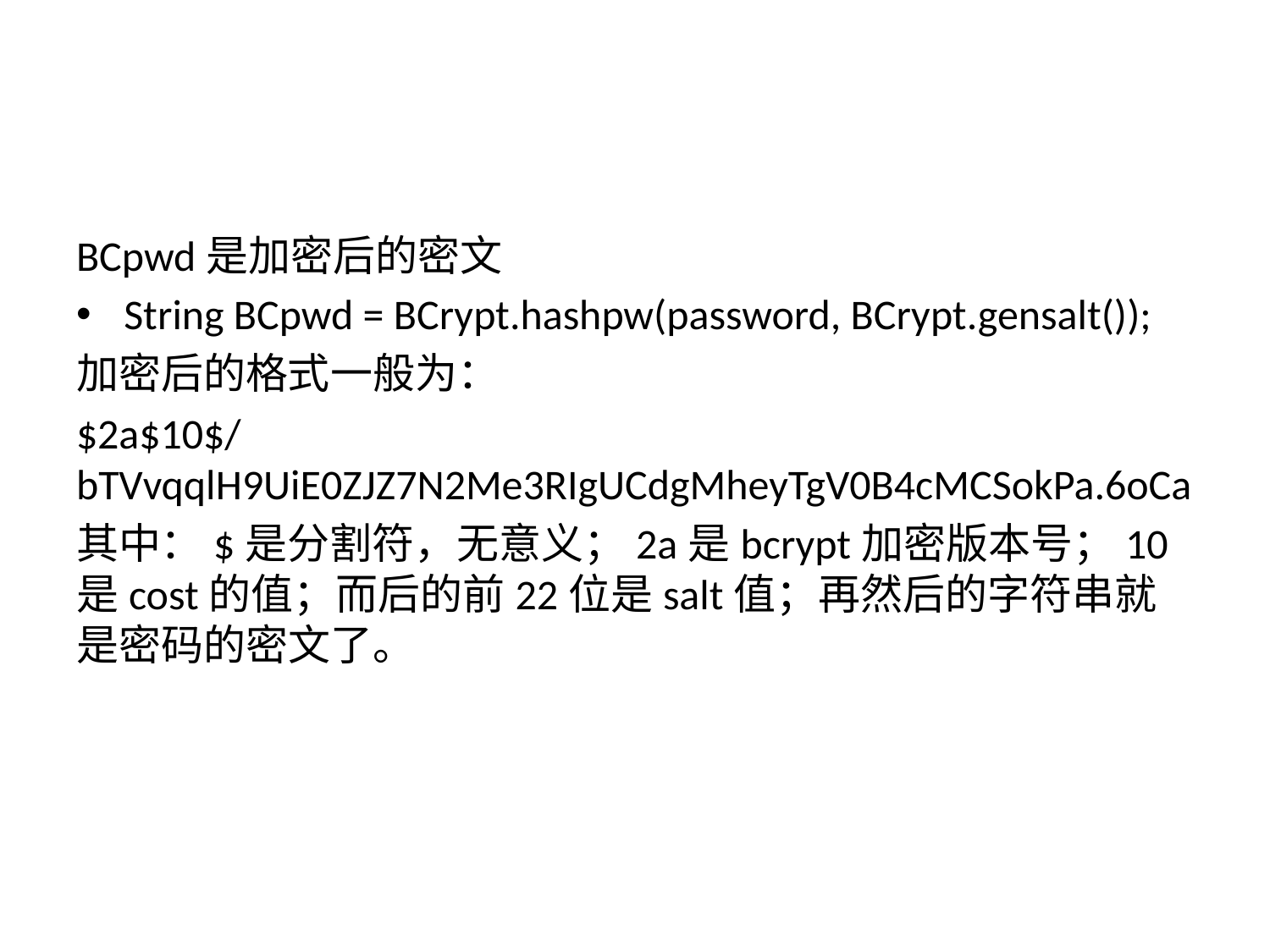

BCpwd是加密后的密文
String BCpwd = BCrypt.hashpw(password, BCrypt.gensalt());
加密后的格式一般为：
$2a$10$/bTVvqqlH9UiE0ZJZ7N2Me3RIgUCdgMheyTgV0B4cMCSokPa.6oCa
其中：$是分割符，无意义；2a是bcrypt加密版本号；10是cost的值；而后的前22位是salt值；再然后的字符串就是密码的密文了。